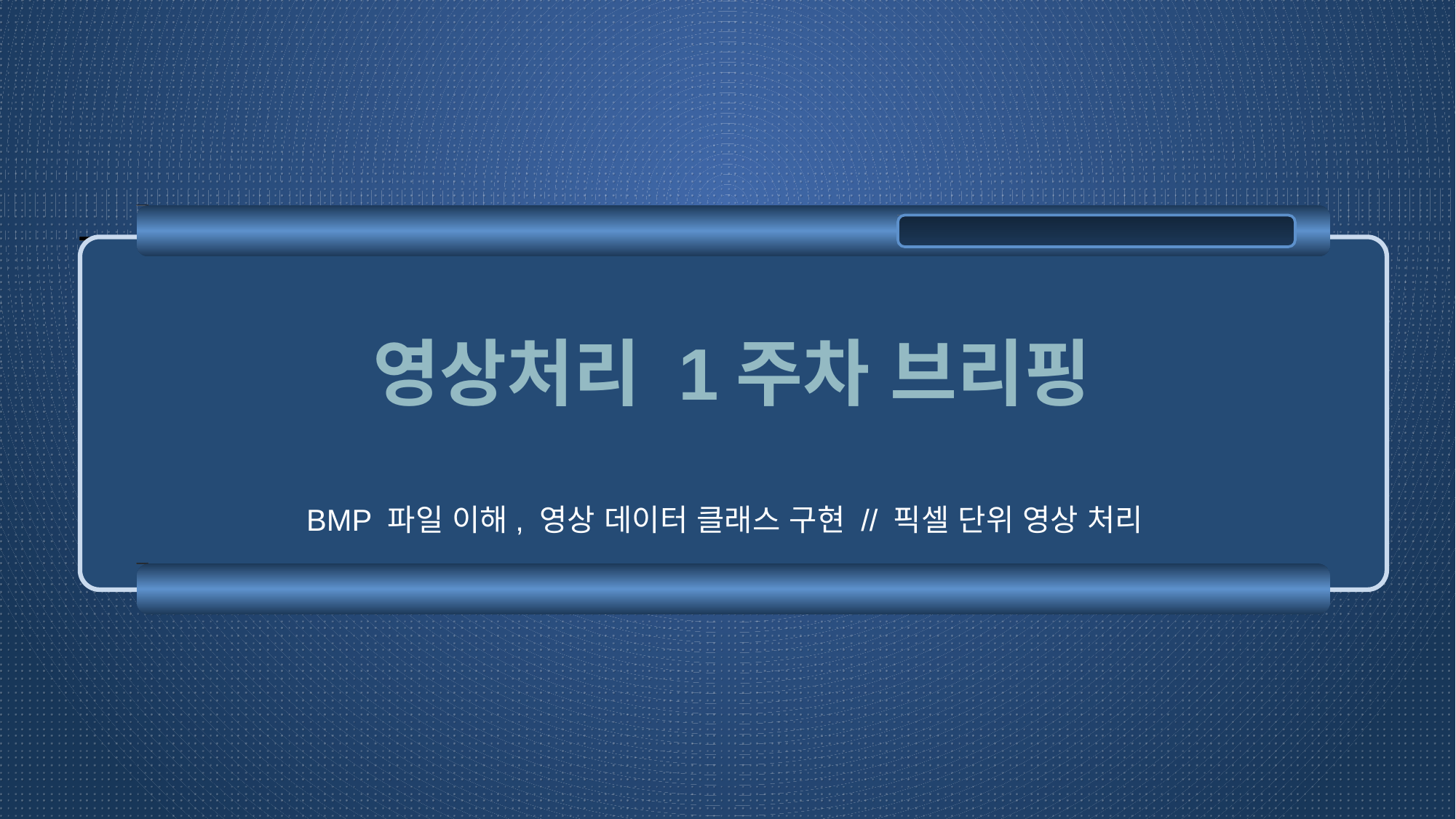

# 영상처리 1주차 브리핑
BMP 파일 이해, 영상 데이터 클래스 구현 // 픽셀 단위 영상 처리